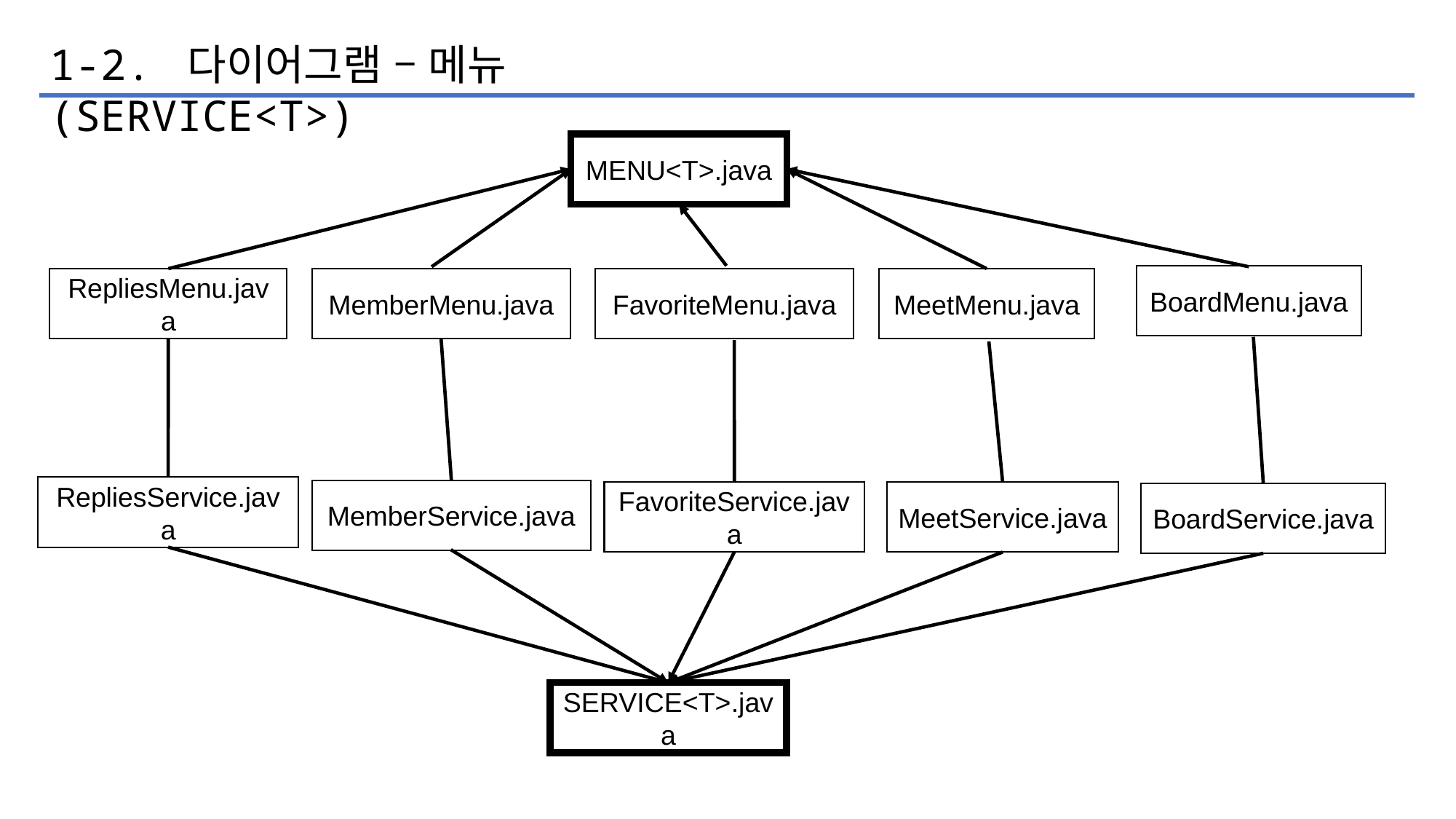

1-2. 다이어그램 – 메뉴(SERVICE<T>)
MENU<T>.java
BoardMenu.java
MemberMenu.java
FavoriteMenu.java
MeetMenu.java
RepliesMenu.java
RepliesService.java
MemberService.java
FavoriteService.java
MeetService.java
BoardService.java
SERVICE<T>.java